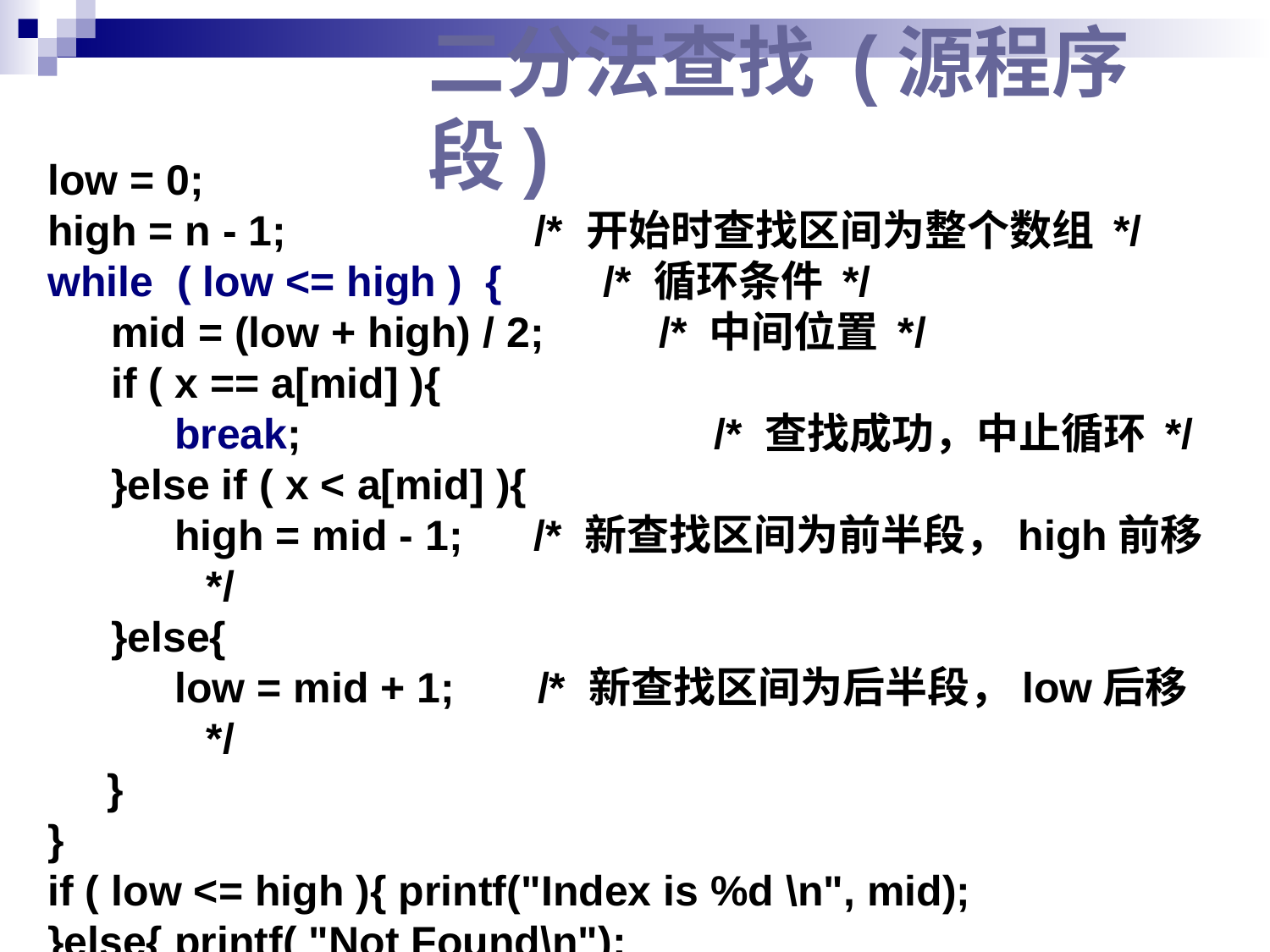

# 二分法查找 (源程序段)
low = 0;
high = n - 1;                     /* 开始时查找区间为整个数组 */
while  ( low <= high )  {     	/* 循环条件 */
mid = (low + high) / 2;         	/* 中间位置 */
if ( x == a[mid] ){
break;                               	/* 查找成功，中止循环 */
}else if ( x < a[mid] ){
high = mid - 1;      /* 新查找区间为前半段，high前移 */
}else{
low = mid + 1;       /* 新查找区间为后半段，low后移 */
     }
}
if ( low <= high ){ printf("Index is %d \n", mid);
}else{ printf( "Not Found\n");
}